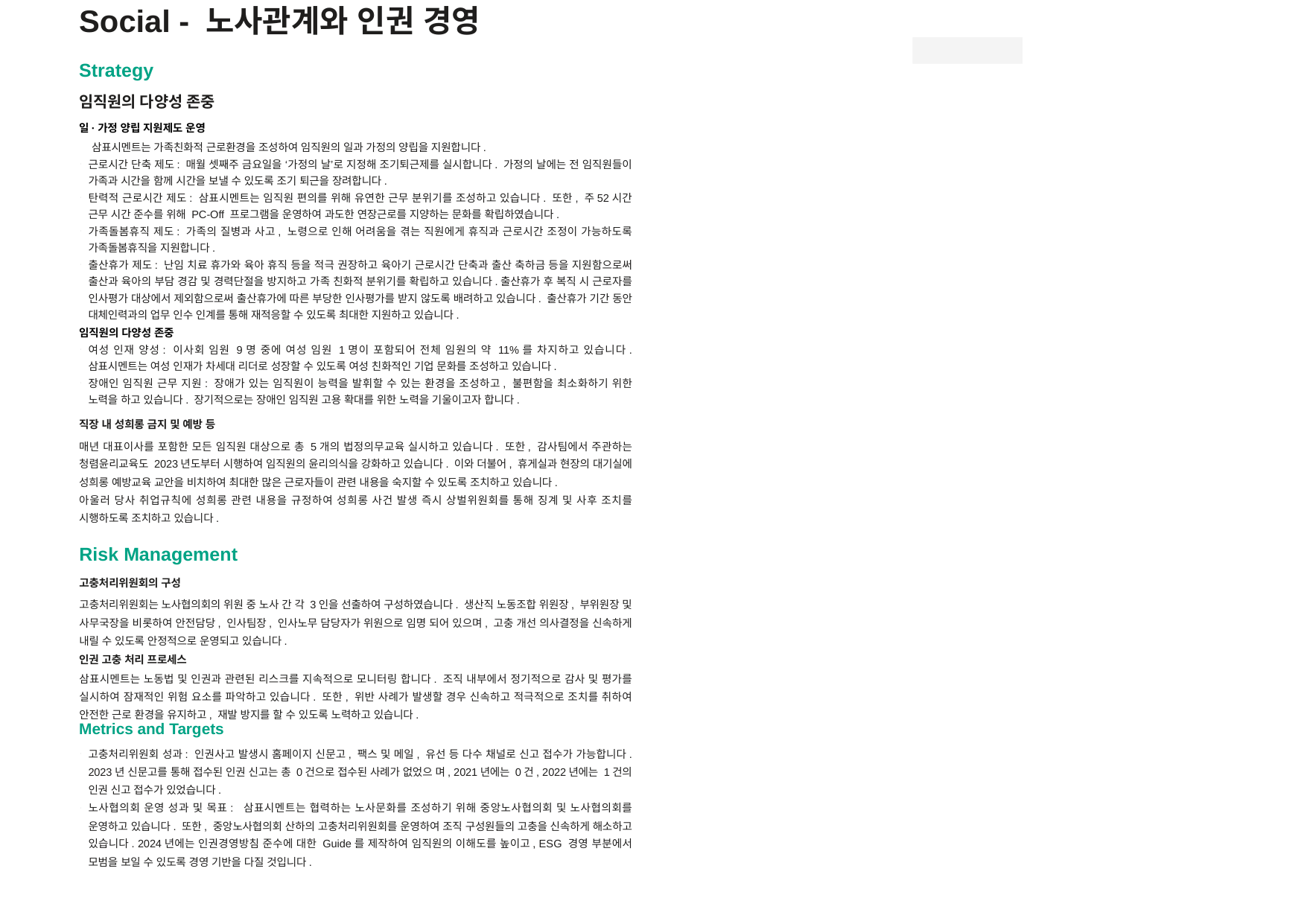

Social - 노사관계와 인권 경영
Strategy
임직원의 다양성 존중
일·가정 양립 지원제도 운영
삼표시멘트는 가족친화적 근로환경을 조성하여 임직원의 일과 가정의 양립을 지원합니다.
근로시간 단축 제도: 매월 셋째주 금요일을 ‘가정의 날’로 지정해 조기퇴근제를 실시합니다. 가정의 날에는 전 임직원들이 가족과 시간을 함께 시간을 보낼 수 있도록 조기 퇴근을 장려합니다.
탄력적 근로시간 제도: 삼표시멘트는 임직원 편의를 위해 유연한 근무 분위기를 조성하고 있습니다. 또한, 주52시간 근무 시간 준수를 위해 PC-Off 프로그램을 운영하여 과도한 연장근로를 지양하는 문화를 확립하였습니다.
가족돌봄휴직 제도: 가족의 질병과 사고, 노령으로 인해 어려움을 겪는 직원에게 휴직과 근로시간 조정이 가능하도록 가족돌봄휴직을 지원합니다.
출산휴가 제도: 난임 치료 휴가와 육아 휴직 등을 적극 권장하고 육아기 근로시간 단축과 출산 축하금 등을 지원함으로써 출산과 육아의 부담 경감 및 경력단절을 방지하고 가족 친화적 분위기를 확립하고 있습니다.출산휴가 후 복직 시 근로자를 인사평가 대상에서 제외함으로써 출산휴가에 따른 부당한 인사평가를 받지 않도록 배려하고 있습니다. 출산휴가 기간 동안 대체인력과의 업무 인수 인계를 통해 재적응할 수 있도록 최대한 지원하고 있습니다.
임직원의 다양성 존중
여성 인재 양성: 이사회 임원 9명 중에 여성 임원 1명이 포함되어 전체 임원의 약 11%를 차지하고 있습니다. 삼표시멘트는 여성 인재가 차세대 리더로 성장할 수 있도록 여성 친화적인 기업 문화를 조성하고 있습니다.
장애인 임직원 근무 지원: 장애가 있는 임직원이 능력을 발휘할 수 있는 환경을 조성하고, 불편함을 최소화하기 위한 노력을 하고 있습니다. 장기적으로는 장애인 임직원 고용 확대를 위한 노력을 기울이고자 합니다.
직장 내 성희롱 금지 및 예방 등
매년 대표이사를 포함한 모든 임직원 대상으로 총 5개의 법정의무교육 실시하고 있습니다. 또한, 감사팀에서 주관하는 청렴윤리교육도 2023년도부터 시행하여 임직원의 윤리의식을 강화하고 있습니다. 이와 더불어, 휴게실과 현장의 대기실에 성희롱 예방교육 교안을 비치하여 최대한 많은 근로자들이 관련 내용을 숙지할 수 있도록 조치하고 있습니다.
아울러 당사 취업규칙에 성희롱 관련 내용을 규정하여 성희롱 사건 발생 즉시 상벌위원회를 통해 징계 및 사후 조치를 시행하도록 조치하고 있습니다.
Risk Management
고충처리위원회의 구성
고충처리위원회는 노사협의회의 위원 중 노사 간 각 3인을 선출하여 구성하였습니다. 생산직 노동조합 위원장, 부위원장 및 사무국장을 비롯하여 안전담당, 인사팀장, 인사노무 담당자가 위원으로 임명 되어 있으며, 고충 개선 의사결정을 신속하게 내릴 수 있도록 안정적으로 운영되고 있습니다.
인권 고충 처리 프로세스
삼표시멘트는 노동법 및 인권과 관련된 리스크를 지속적으로 모니터링 합니다. 조직 내부에서 정기적으로 감사 및 평가를 실시하여 잠재적인 위험 요소를 파악하고 있습니다. 또한, 위반 사례가 발생할 경우 신속하고 적극적으로 조치를 취하여 안전한 근로 환경을 유지하고, 재발 방지를 할 수 있도록 노력하고 있습니다.
Metrics and Targets
고충처리위원회 성과: 인권사고 발생시 홈페이지 신문고, 팩스 및 메일, 유선 등 다수 채널로 신고 접수가 가능합니다. 2023년 신문고를 통해 접수된 인권 신고는 총 0건으로 접수된 사례가 없었으 며, 2021년에는 0건, 2022년에는 1건의 인권 신고 접수가 있었습니다.
노사협의회 운영 성과 및 목표:  삼표시멘트는 협력하는 노사문화를 조성하기 위해 중앙노사협의회 및 노사협의회를 운영하고 있습니다. 또한, 중앙노사협의회 산하의 고충처리위원회를 운영하여 조직 구성원들의 고충을 신속하게 해소하고 있습니다. 2024년에는 인권경영방침 준수에 대한 Guide를 제작하여 임직원의 이해도를 높이고, ESG 경영 부분에서 모범을 보일 수 있도록 경영 기반을 다질 것입니다.